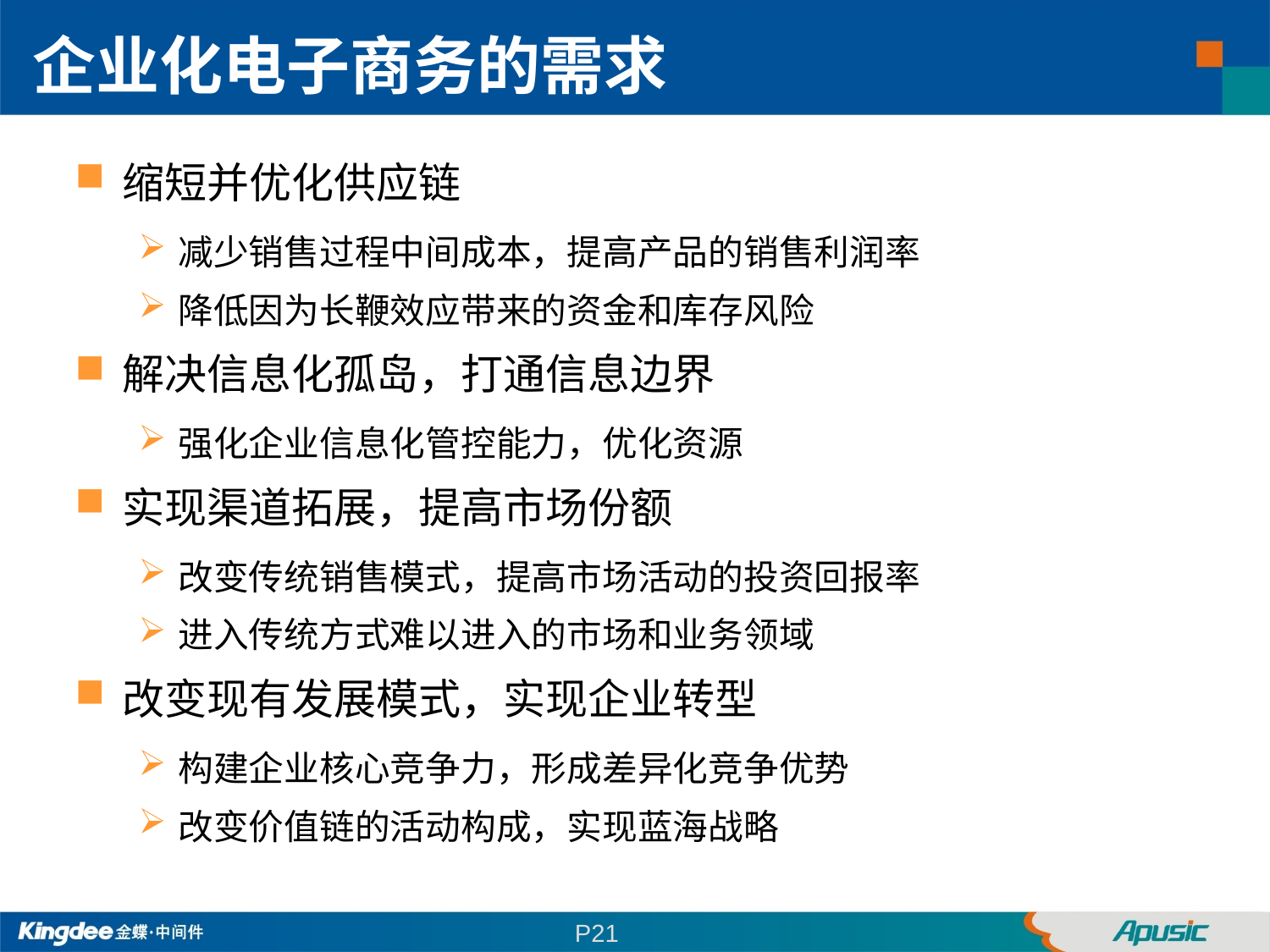

企业化电子商务的需求
缩短并优化供应链
减少销售过程中间成本，提高产品的销售利润率
降低因为长鞭效应带来的资金和库存风险
解决信息化孤岛，打通信息边界
强化企业信息化管控能力，优化资源
实现渠道拓展，提高市场份额
改变传统销售模式，提高市场活动的投资回报率
进入传统方式难以进入的市场和业务领域
改变现有发展模式，实现企业转型
构建企业核心竞争力，形成差异化竞争优势
改变价值链的活动构成，实现蓝海战略